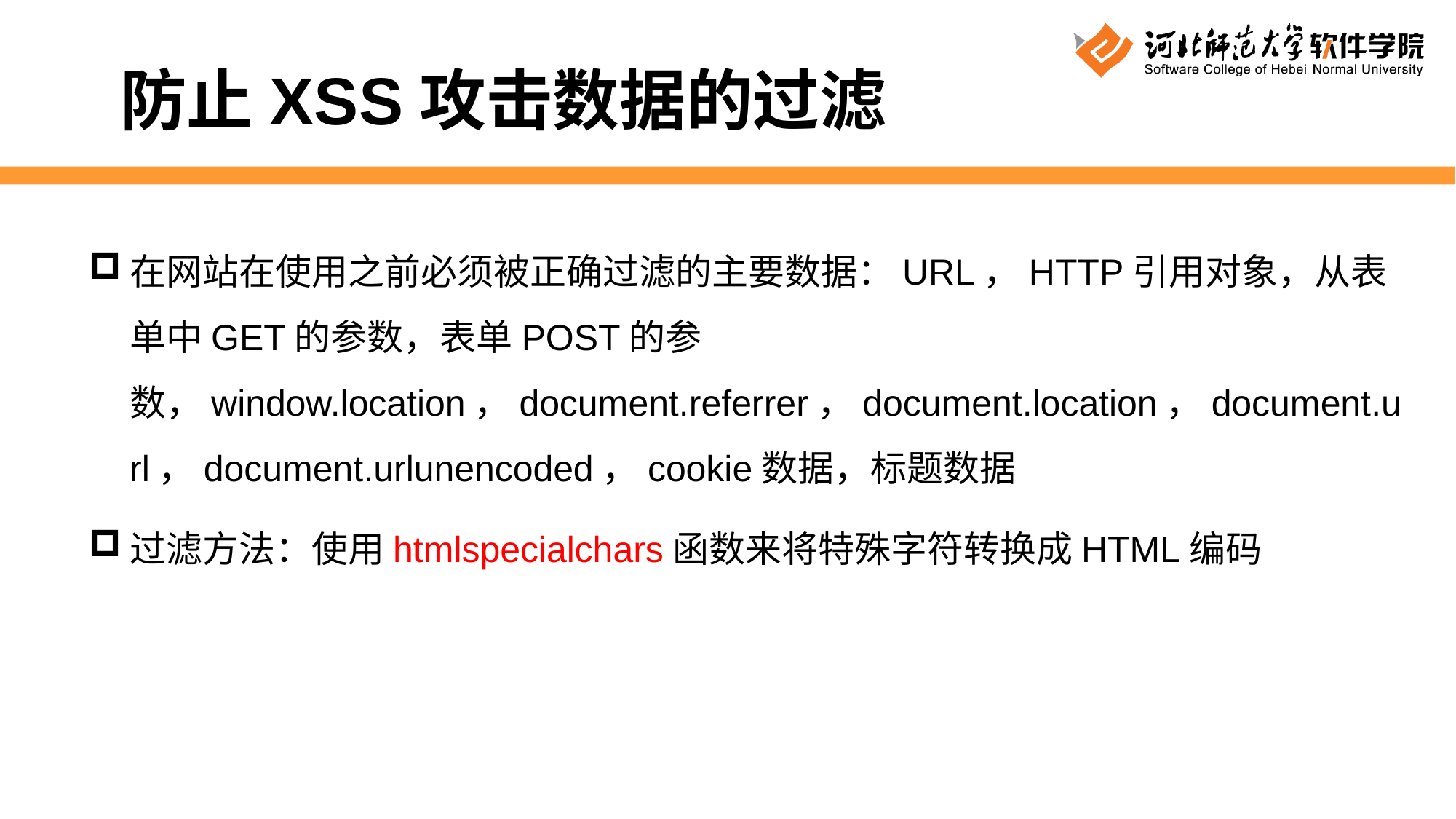

防止XSS攻击数据的过滤
在网站在使用之前必须被正确过滤的主要数据：URL，HTTP引用对象，从表单中GET的参数，表单POST的参数，window.location，document.referrer，document.location，document.url，document.urlunencoded，cookie数据，标题数据
过滤方法：使用htmlspecialchars函数来将特殊字符转换成HTML编码